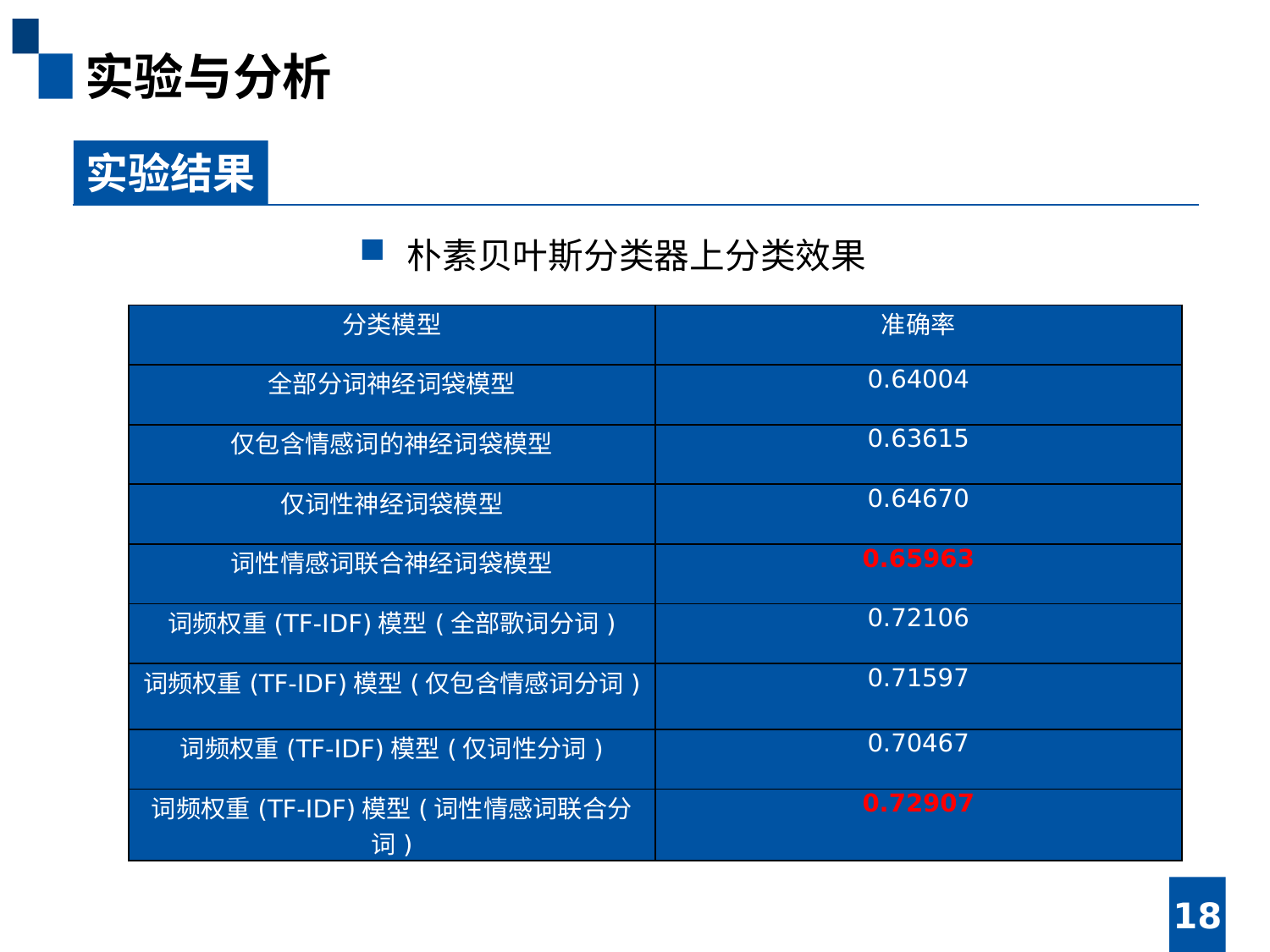

实验与分析
实验结果
朴素贝叶斯分类器上分类效果

| 分类模型 | 准确率 |
| --- | --- |
| 全部分词神经词袋模型 | 0.64004 |
| 仅包含情感词的神经词袋模型 | 0.63615 |
| 仅词性神经词袋模型 | 0.64670 |
| 词性情感词联合神经词袋模型 | 0.65963 |
| 词频权重(TF-IDF)模型(全部歌词分词) | 0.72106 |
| 词频权重(TF-IDF)模型(仅包含情感词分词) | 0.71597 |
| 词频权重(TF-IDF)模型(仅词性分词) | 0.70467 |
| 词频权重(TF-IDF)模型(词性情感词联合分词) | 0.72907 |
18